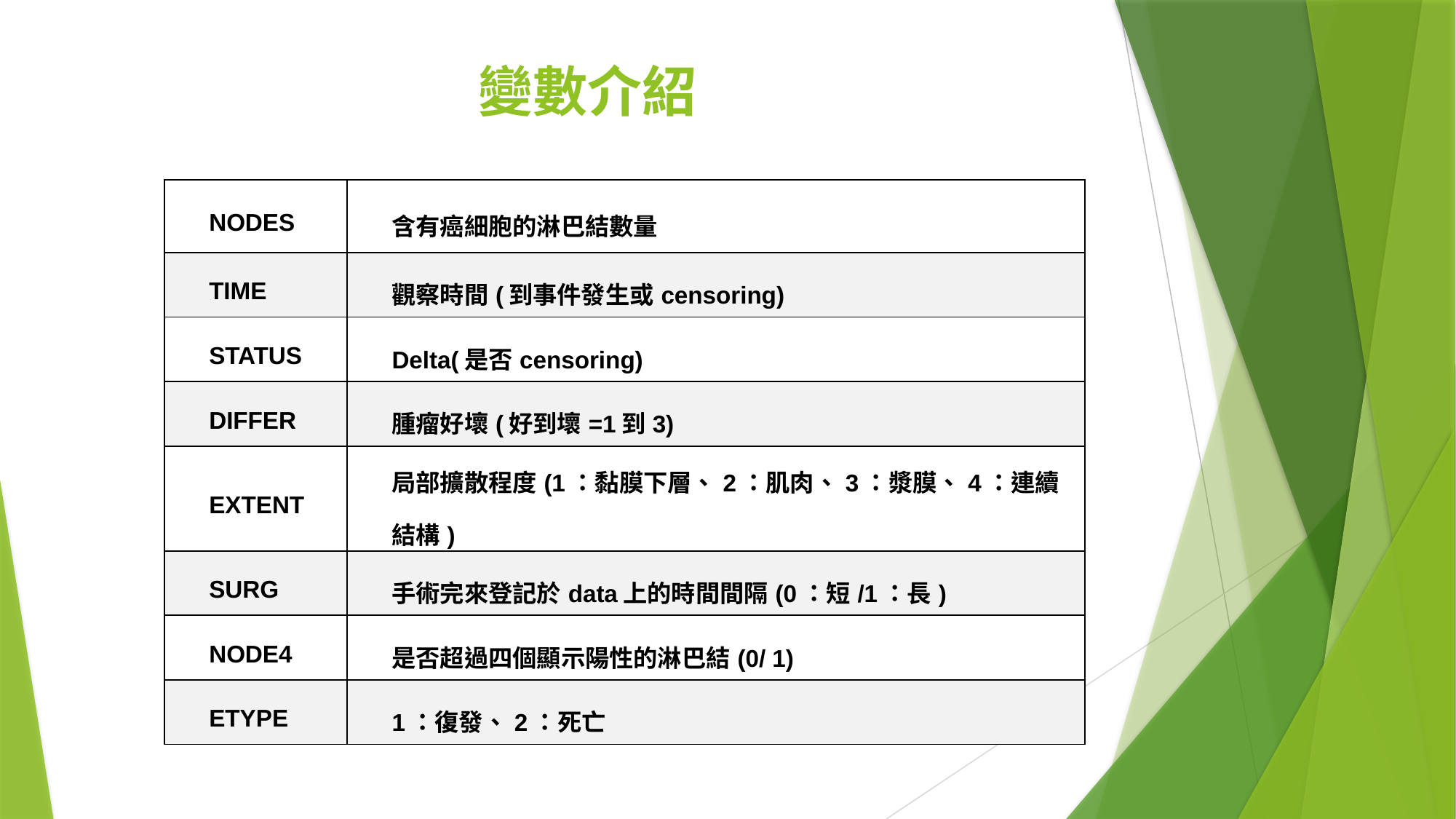

# 變數介紹
| nodes | 含有癌細胞的淋巴結數量 |
| --- | --- |
| time | 觀察時間(到事件發生或censoring) |
| status | Delta(是否censoring) |
| differ | 腫瘤好壞(好到壞=1到3) |
| extent | 局部擴散程度(1：黏膜下層、2：肌肉、3：漿膜、4：連續結構) |
| surg | 手術完來登記於data上的時間間隔(0：短/1：長) |
| node4 | 是否超過四個顯示陽性的淋巴結(0/ 1) |
| etype | 1：復發、2：死亡 |